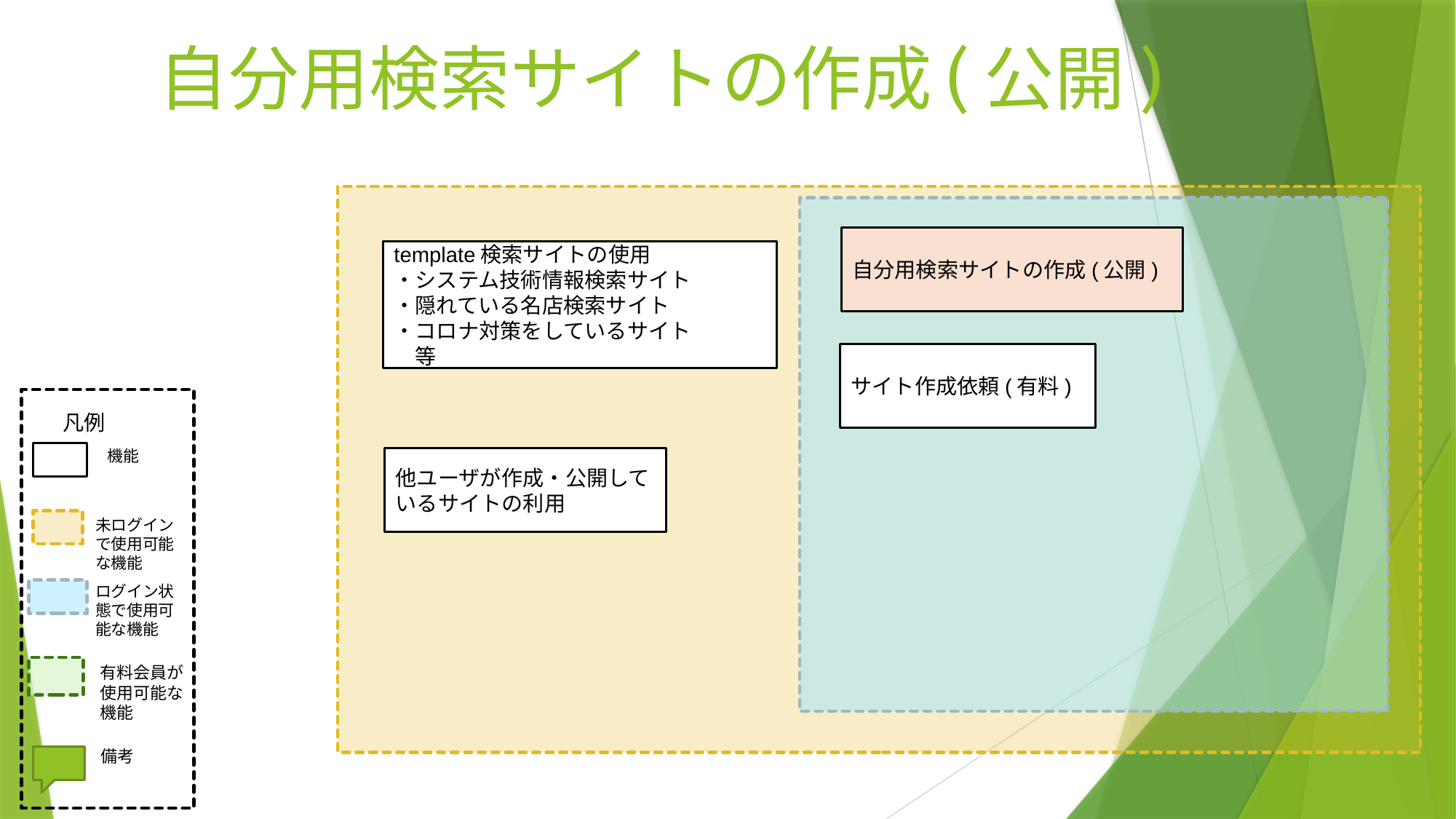

# 自分用検索サイトの作成(公開)

自分用検索サイトの作成(公開)
template検索サイトの使用
・システム技術情報検索サイト
・隠れている名店検索サイト
・コロナ対策をしているサイト
　等
サイト作成依頼(有料)

凡例
機能

他ユーザが作成・公開しているサイトの利用
未ログインで使用可能な機能

ログイン状態で使用可能な機能

有料会員が使用可能な機能

備考